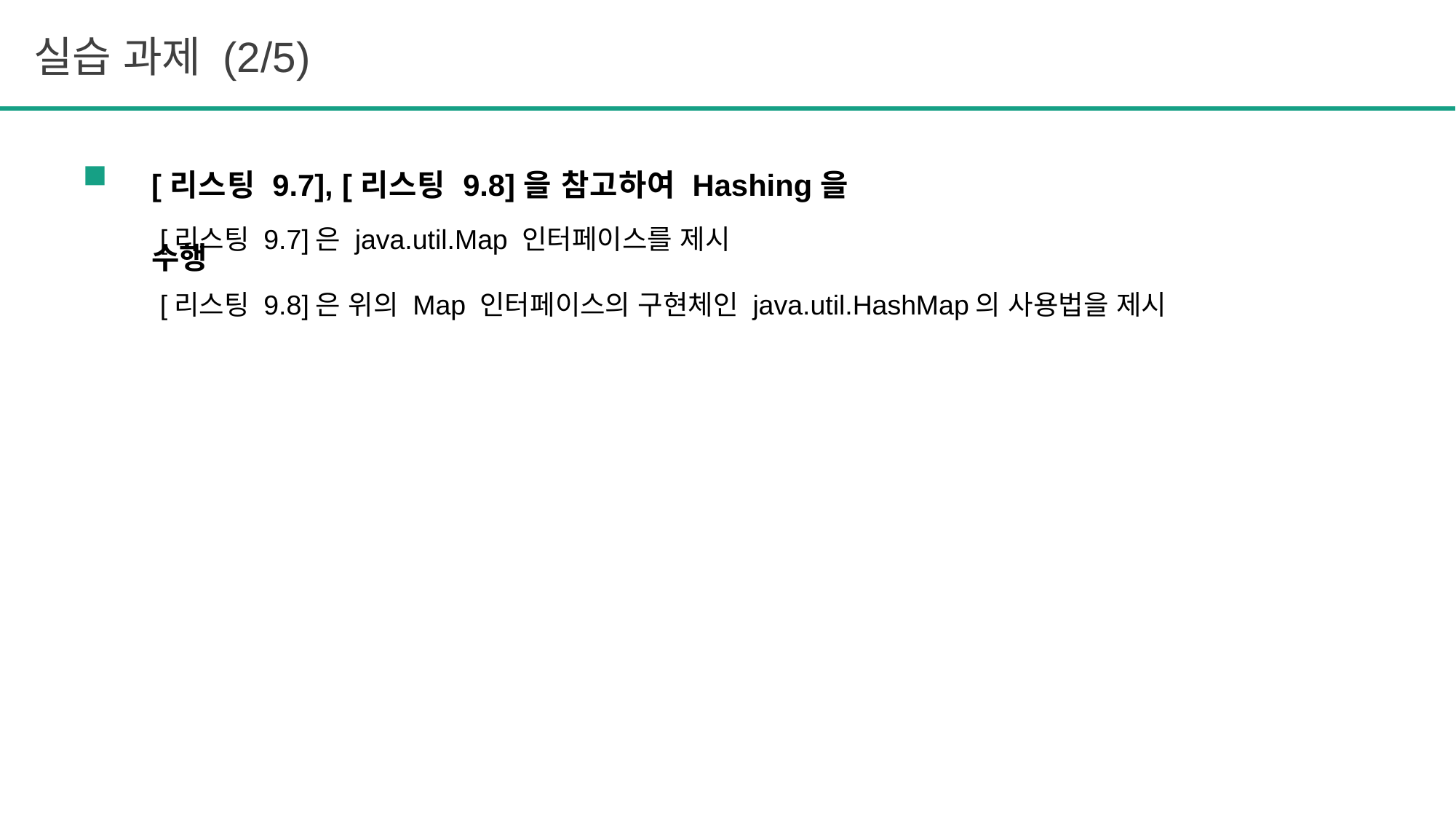

실습 과제 (2/5)
[리스팅 9.7], [리스팅 9.8]을 참고하여 Hashing을 수행

[리스팅 9.7]은 java.util.Map 인터페이스를 제시

[리스팅 9.8]은 위의 Map 인터페이스의 구현체인 java.util.HashMap의 사용법을 제시